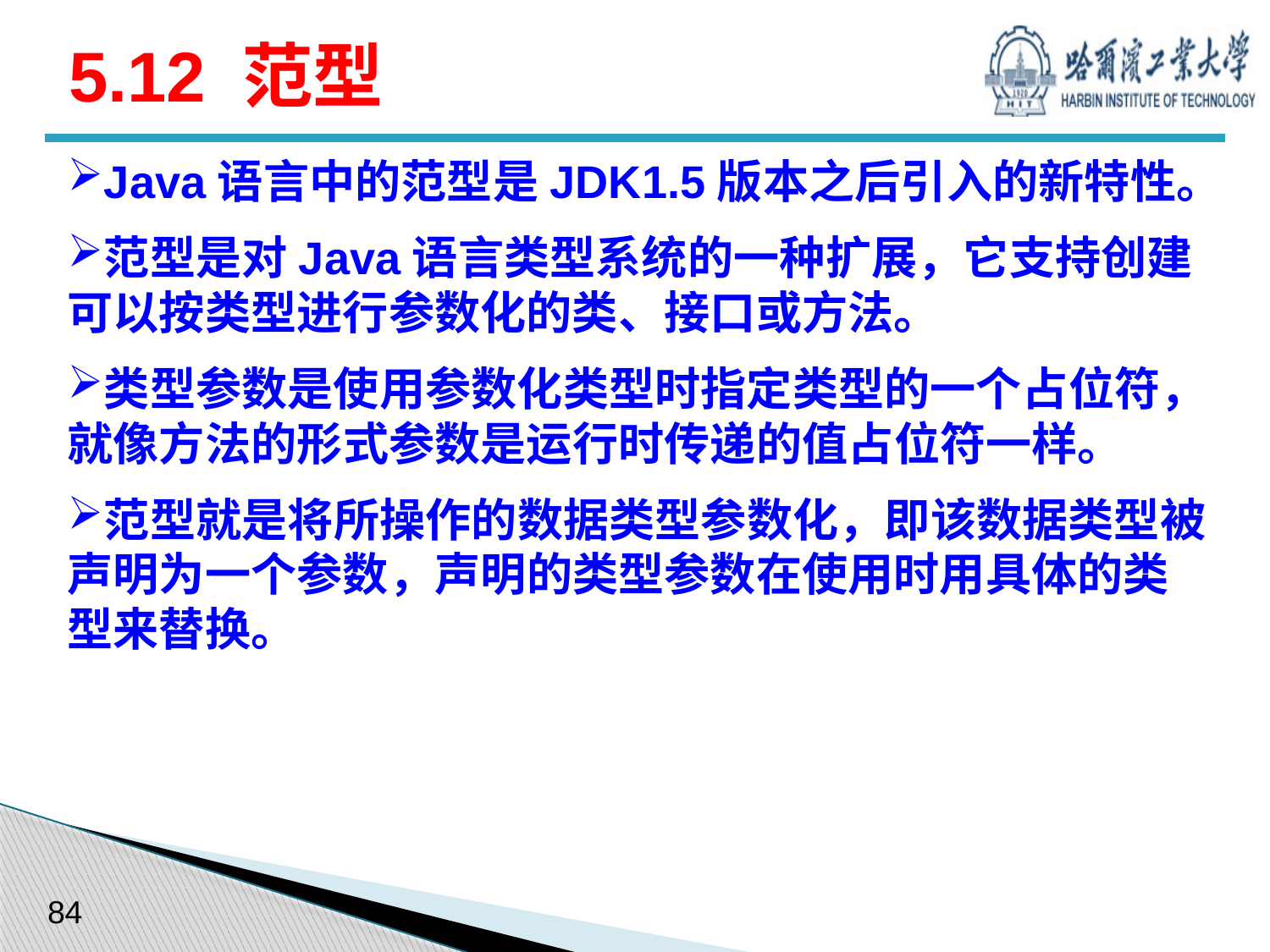

# 5.12 范型
Java语言中的范型是JDK1.5版本之后引入的新特性。
范型是对Java语言类型系统的一种扩展，它支持创建可以按类型进行参数化的类、接口或方法。
类型参数是使用参数化类型时指定类型的一个占位符，就像方法的形式参数是运行时传递的值占位符一样。
范型就是将所操作的数据类型参数化，即该数据类型被声明为一个参数，声明的类型参数在使用时用具体的类型来替换。